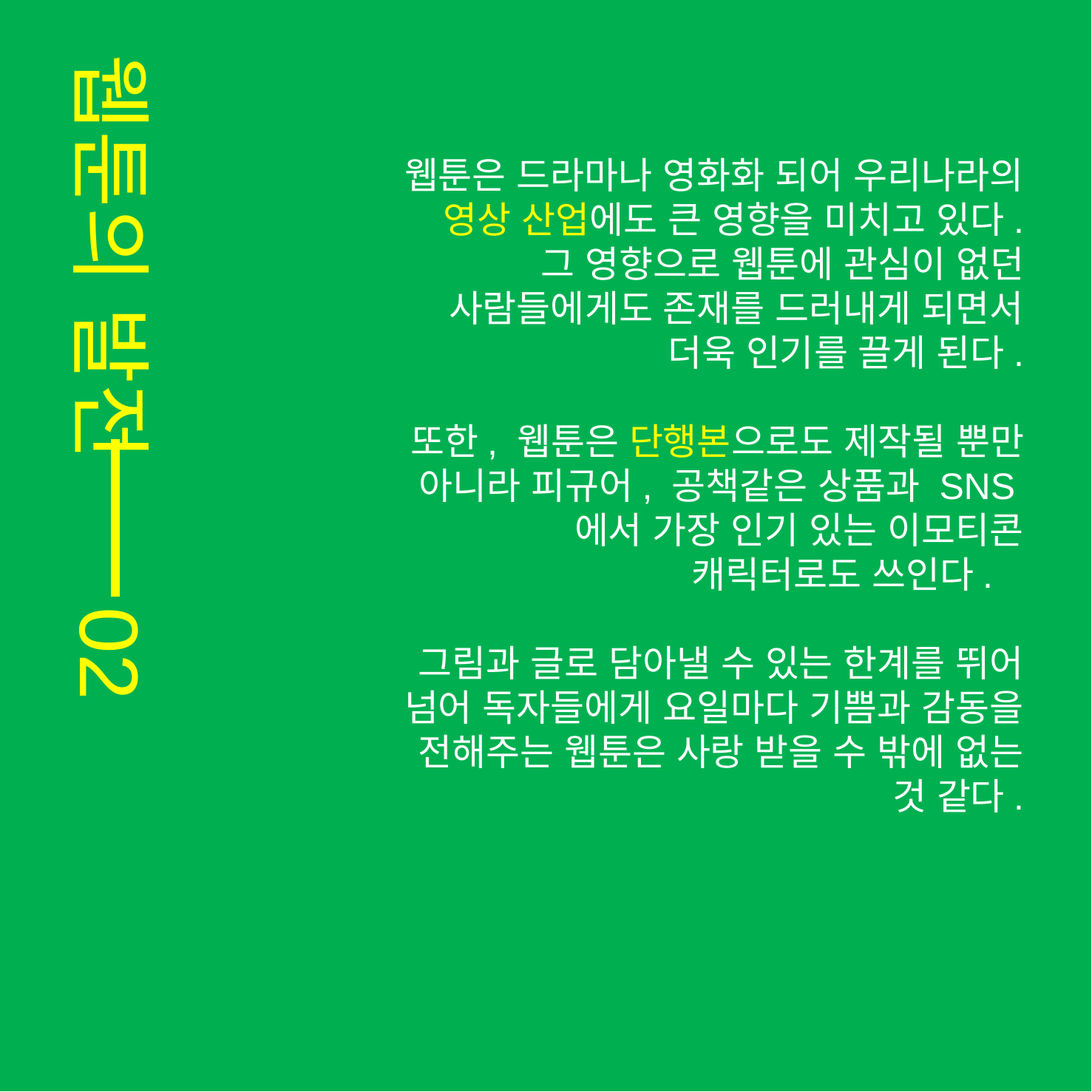

웹툰은 드라마나 영화화 되어 우리나라의
영상 산업에도 큰 영향을 미치고 있다.
그 영향으로 웹툰에 관심이 없던 사람들에게도 존재를 드러내게 되면서 더욱 인기를 끌게 된다.

또한, 웹툰은 단행본으로도 제작될 뿐만 아니라 피규어, 공책같은 상품과 SNS에서 가장 인기 있는 이모티콘 캐릭터로도 쓰인다.

그림과 글로 담아낼 수 있는 한계를 뛰어 넘어 독자들에게 요일마다 기쁨과 감동을 전해주는 웹툰은 사랑 받을 수 밖에 없는 것 같다.

웹툰의 발전
02